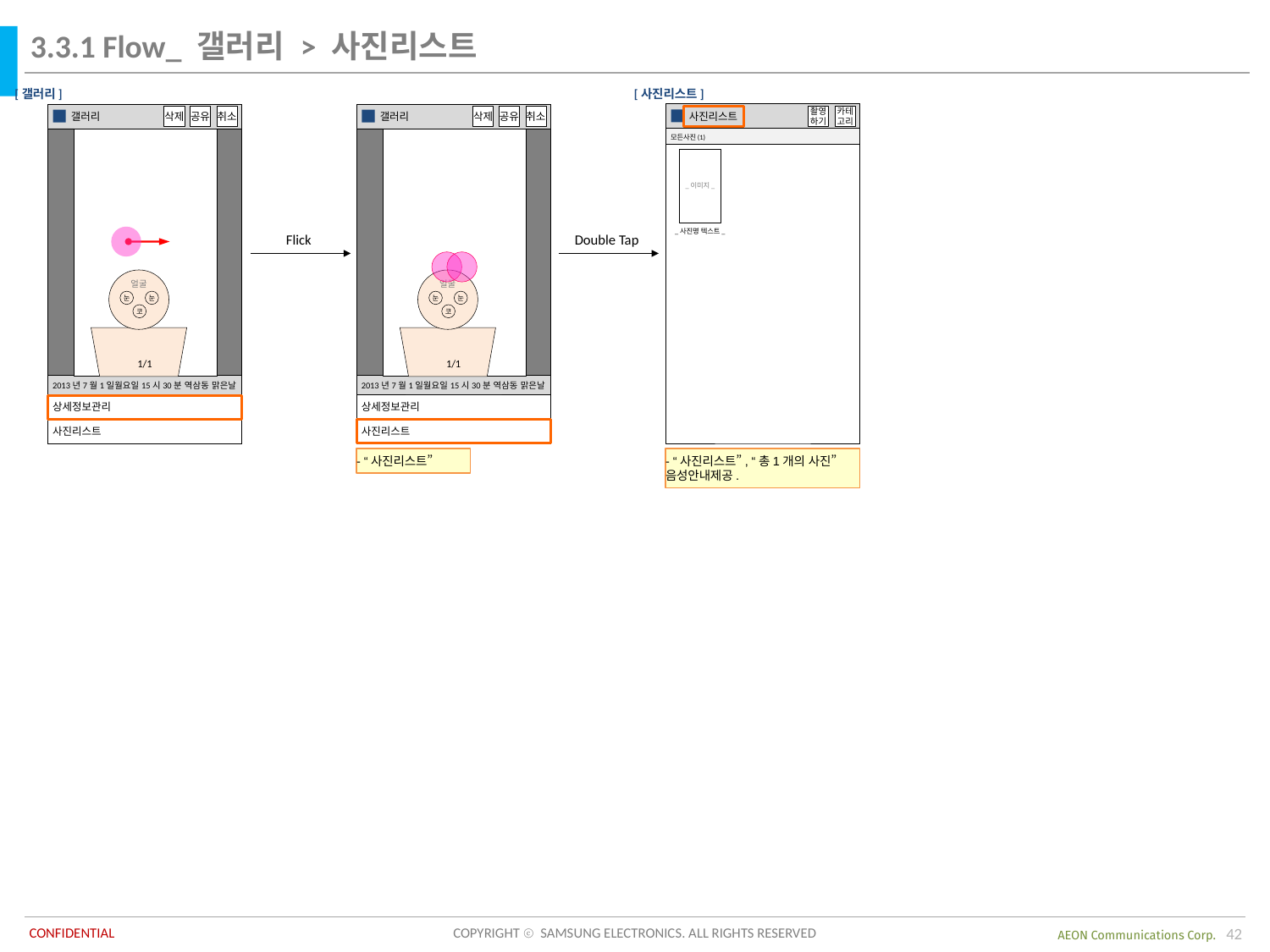

3.3.1 Flow_ 갤러리 > 사진리스트
[갤러리]
[사진리스트]

         사진리스트
촬영
하기
카테
고리

모든사진(1)
_이미지_
_사진명 텍스트_

         갤러리

삭제
공유
취소

_이미지_

얼굴
눈
눈
코

1/1
2013년7월1일월요일15시30분 역삼동 맑은날
상세정보관리
사진리스트

         갤러리

삭제
공유
취소

_이미지_

얼굴
눈
눈
코

1/1
2013년7월1일월요일15시30분 역삼동 맑은날
상세정보관리
사진리스트

Flick
Double Tap

- “사진리스트”
- “사진리스트”, “총1개의 사진” 음성안내제공.
42